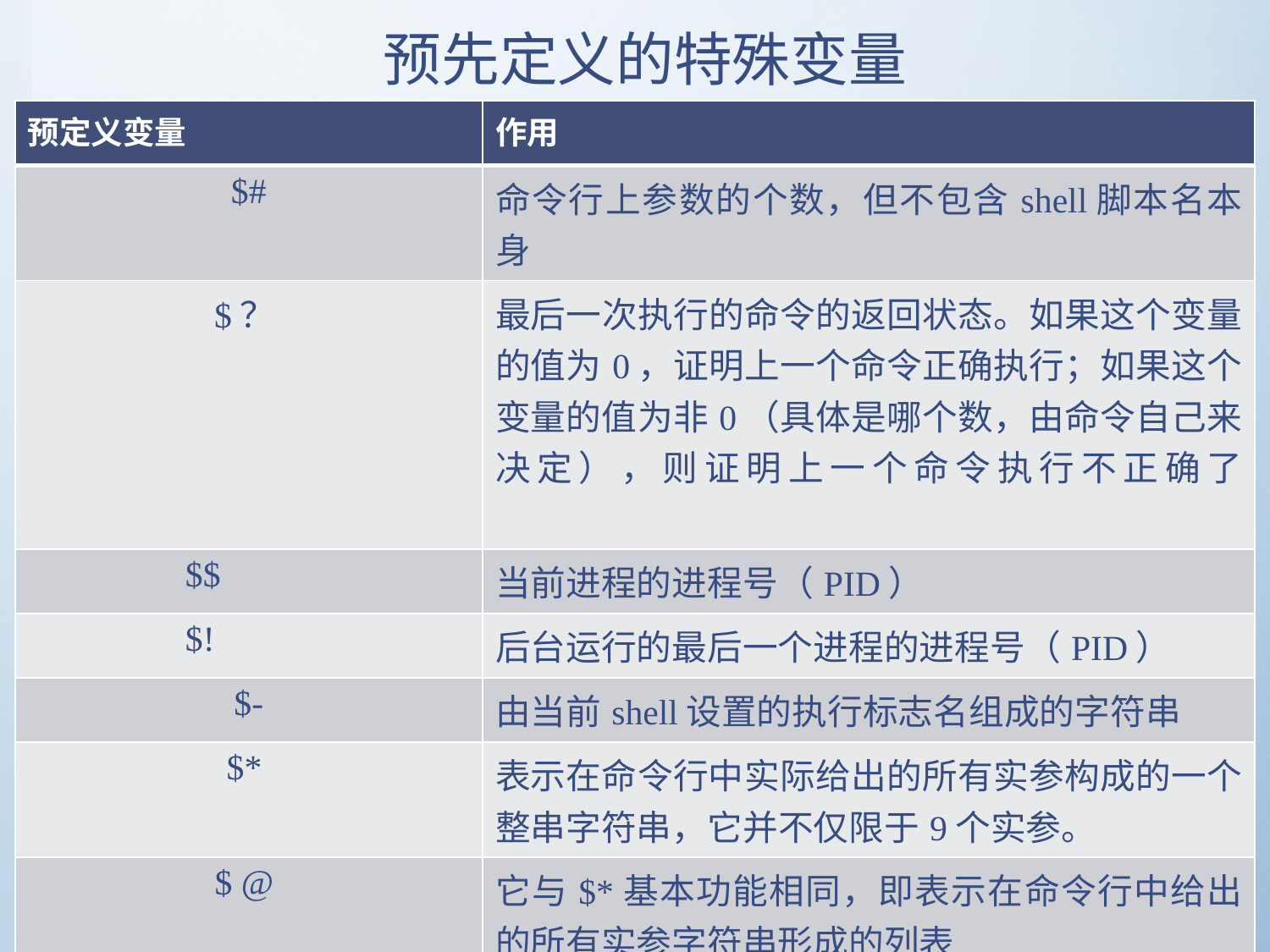

# 预先定义的特殊变量
| 预定义变量 | 作用 |
| --- | --- |
| $# | 命令行上参数的个数，但不包含shell脚本名本身 |
| $？ | 最后一次执行的命令的返回状态。如果这个变量的值为0，证明上一个命令正确执行；如果这个变量的值为非0（具体是哪个数，由命令自己来决定），则证明上一个命令执行不正确了 |
| $$ | 当前进程的进程号（PID） |
| $! | 后台运行的最后一个进程的进程号（PID） |
| $- | 由当前shell设置的执行标志名组成的字符串 |
| $\* | 表示在命令行中实际给出的所有实参构成的一个整串字符串，它并不仅限于9个实参。 |
| $ @ | 它与$\*基本功能相同，即表示在命令行中给出的所有实参字符串形成的列表 |